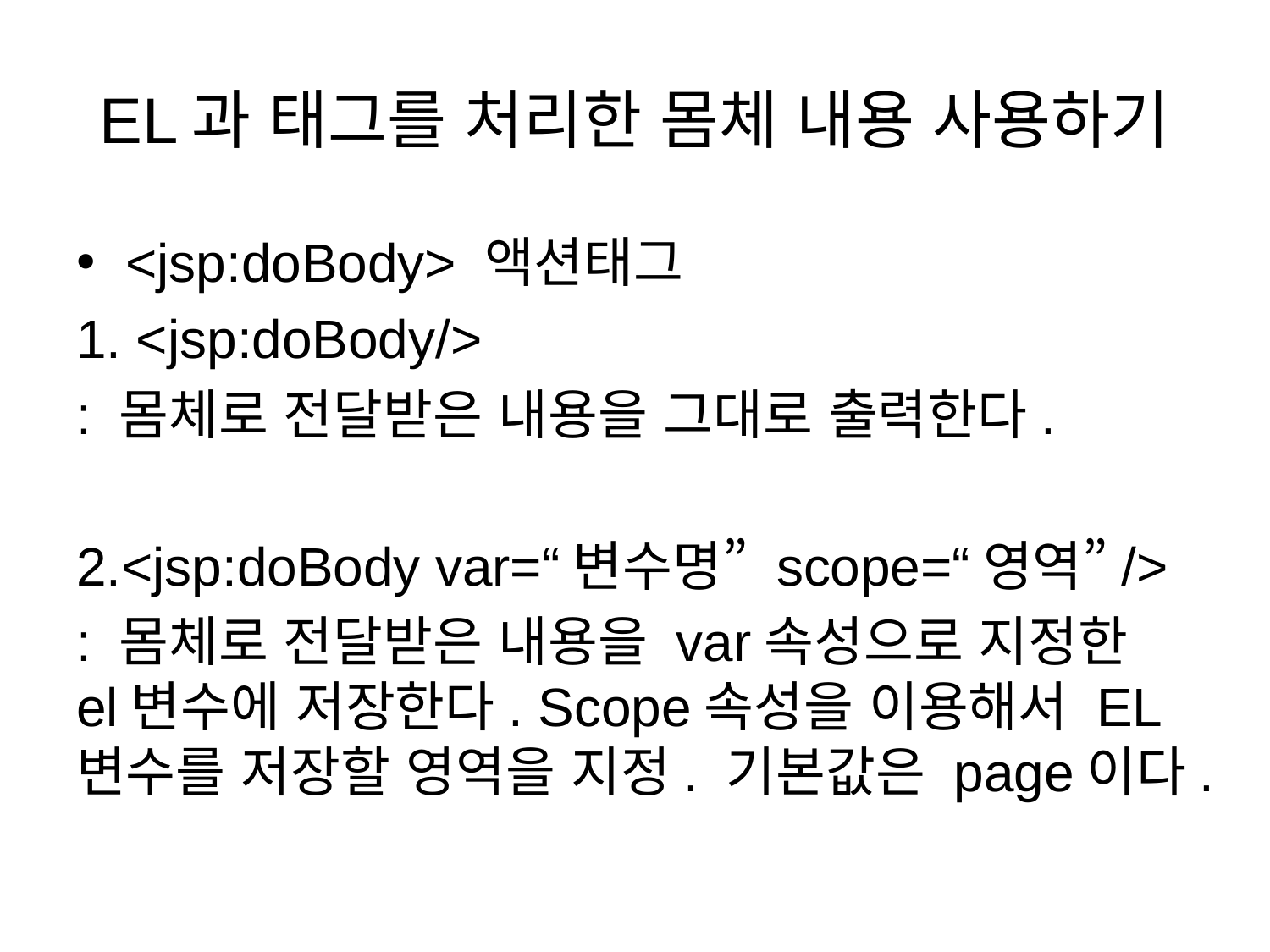

# EL과 태그를 처리한 몸체 내용 사용하기
<jsp:doBody> 액션태그
1. <jsp:doBody/>
: 몸체로 전달받은 내용을 그대로 출력한다.

2.<jsp:doBody var=“변수명” scope=“영역”/>
: 몸체로 전달받은 내용을 var속성으로 지정한 el변수에 저장한다. Scope속성을 이용해서 EL변수를 저장할 영역을 지정. 기본값은 page이다.